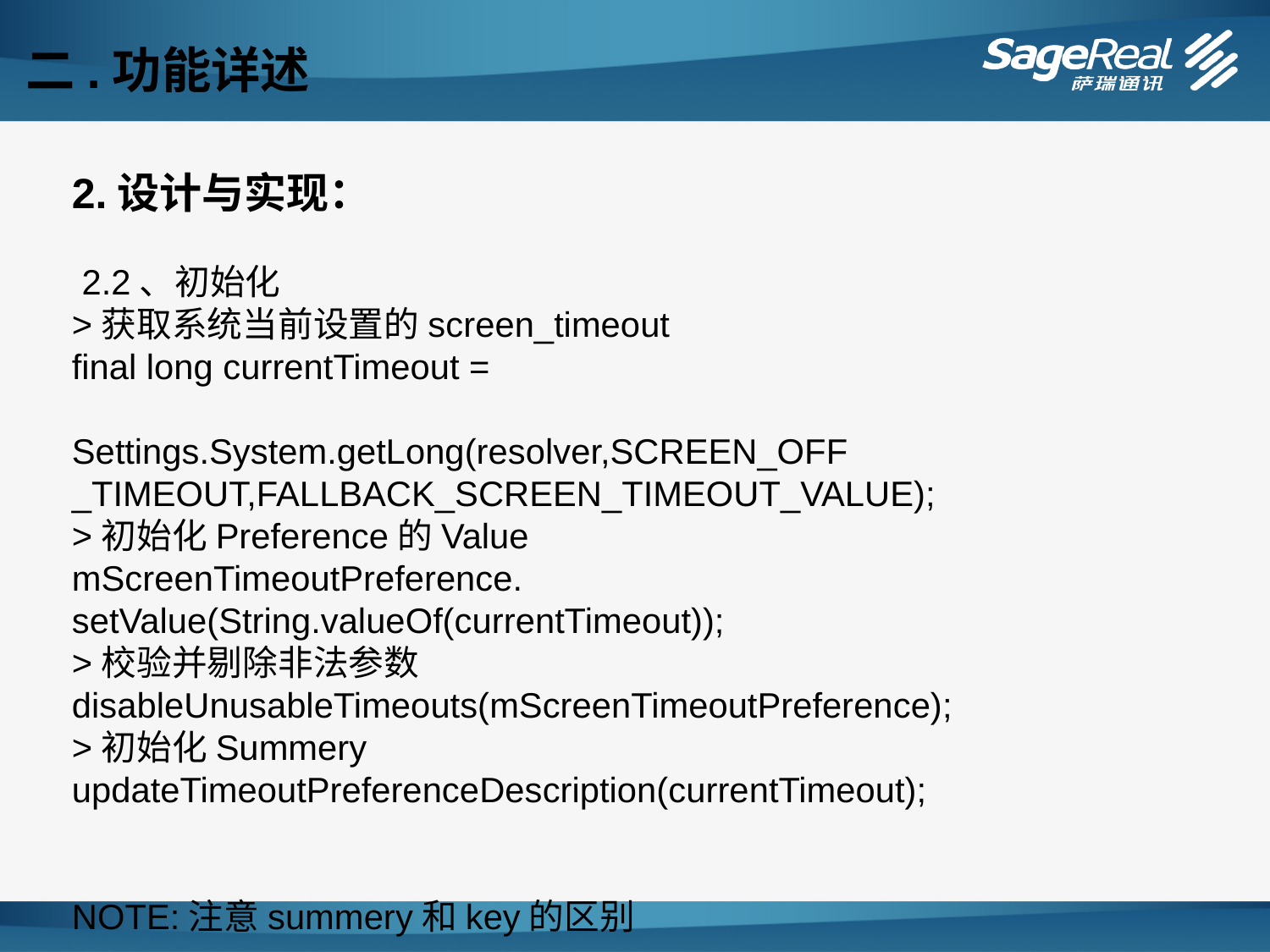

二.功能详述
2.设计与实现：

 2.2、初始化
>获取系统当前设置的screen_timeout
final long currentTimeout = 					    		Settings.System.getLong(resolver,SCREEN_OFF
_TIMEOUT,FALLBACK_SCREEN_TIMEOUT_VALUE);
>初始化Preference的Value
mScreenTimeoutPreference.
setValue(String.valueOf(currentTimeout));
>校验并剔除非法参数disableUnusableTimeouts(mScreenTimeoutPreference);
>初始化Summery            	updateTimeoutPreferenceDescription(currentTimeout);

NOTE:注意summery和key的区别